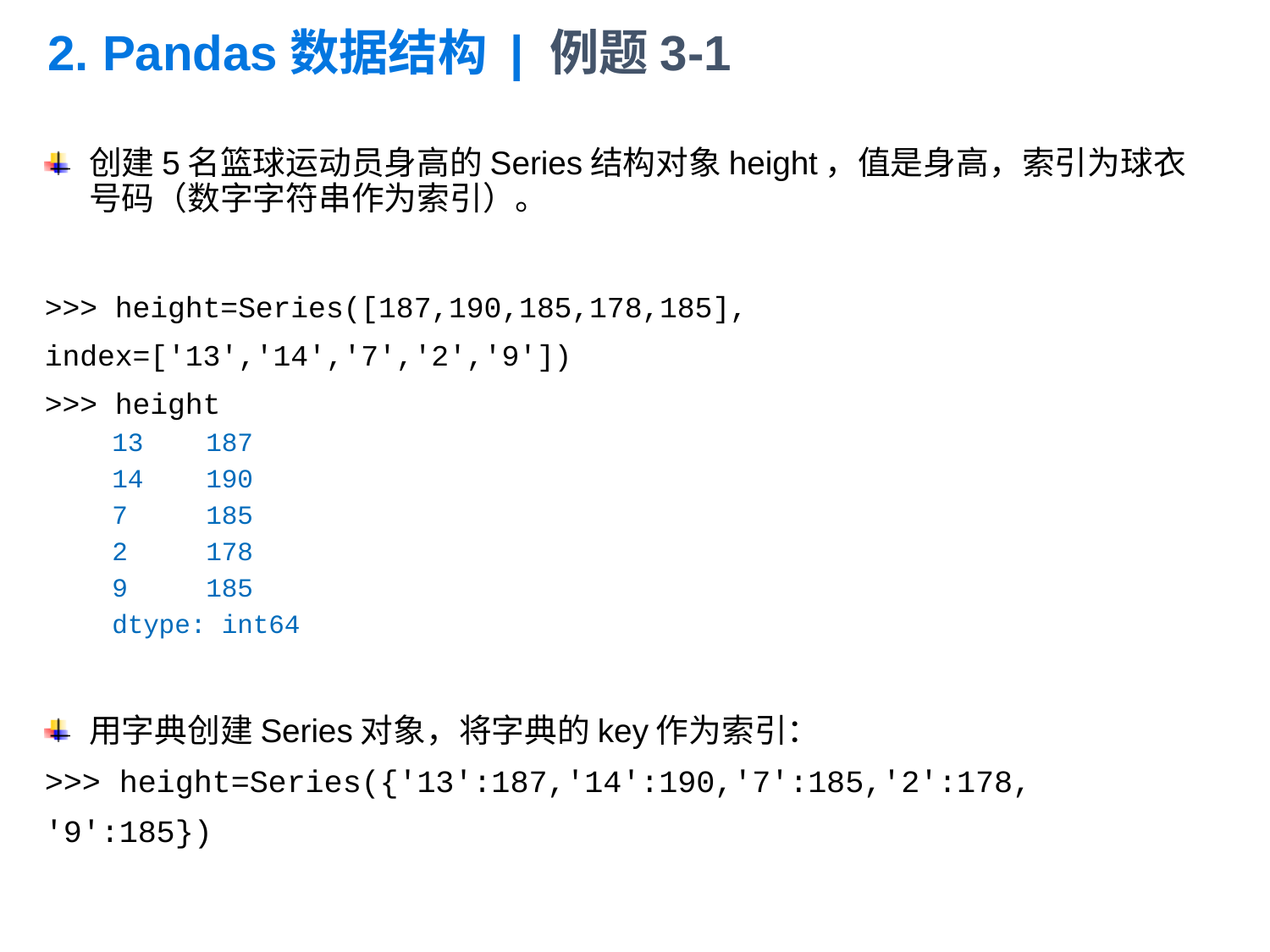

# 2. Pandas数据结构 | 例题3-1
创建5名篮球运动员身高的Series结构对象height，值是身高，索引为球衣号码（数字字符串作为索引）。

>>> height=Series([187,190,185,178,185],
index=['13','14','7','2','9'])
>>> height
 13    187
 14    190
 7     185
 2     178
 9     185
 dtype: int64

用字典创建Series对象，将字典的key作为索引：
>>> height=Series({'13':187,'14':190,'7':185,'2':178,
'9':185})